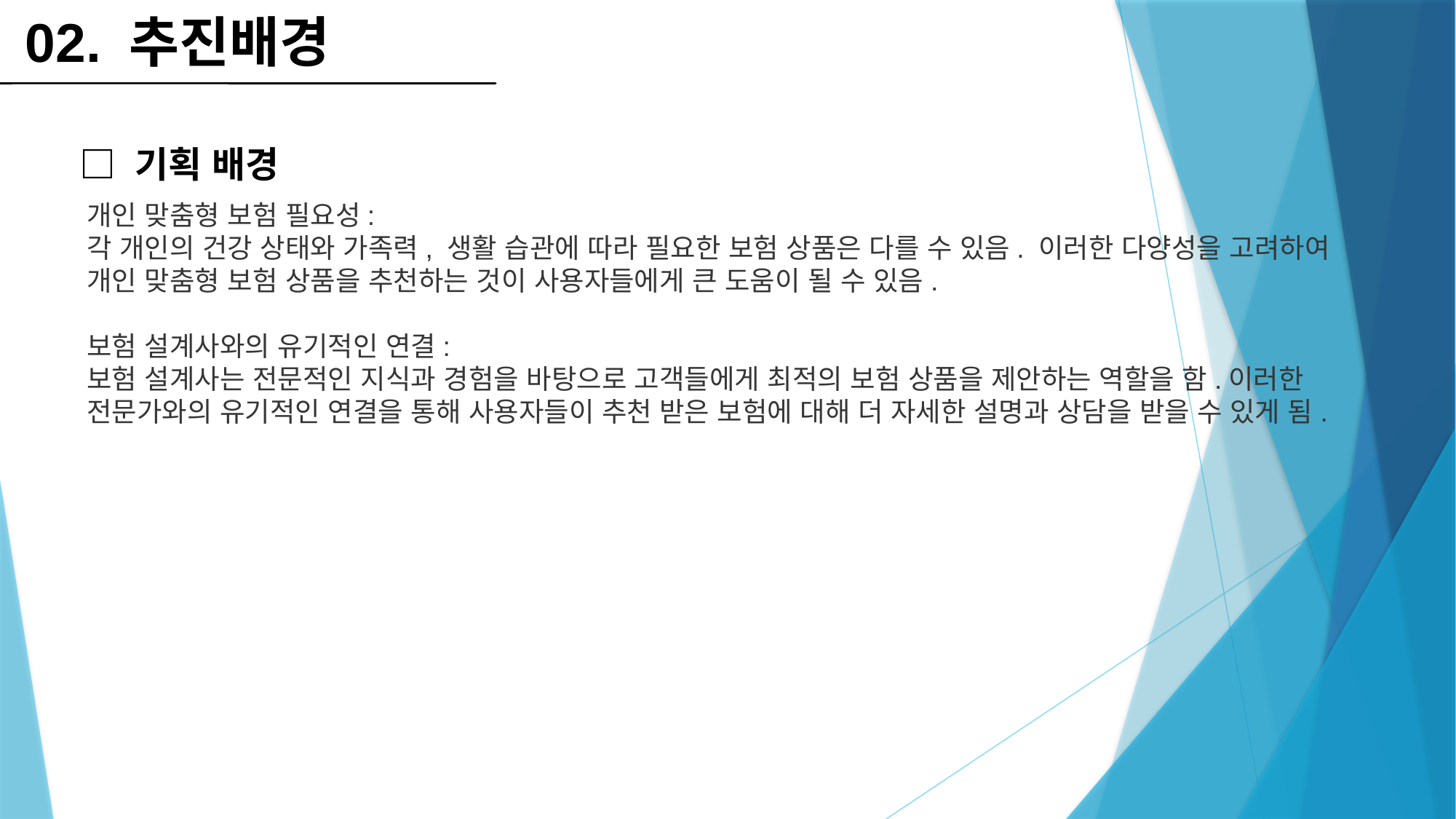

02. 추진배경

□ 기획 배경

개인 맞춤형 보험 필요성:
각 개인의 건강 상태와 가족력, 생활 습관에 따라 필요한 보험 상품은 다를 수 있음. 이러한 다양성을 고려하여 개인 맞춤형 보험 상품을 추천하는 것이 사용자들에게 큰 도움이 될 수 있음.

보험 설계사와의 유기적인 연결:
보험 설계사는 전문적인 지식과 경험을 바탕으로 고객들에게 최적의 보험 상품을 제안하는 역할을 함.이러한 전문가와의 유기적인 연결을 통해 사용자들이 추천 받은 보험에 대해 더 자세한 설명과 상담을 받을 수 있게 됨.